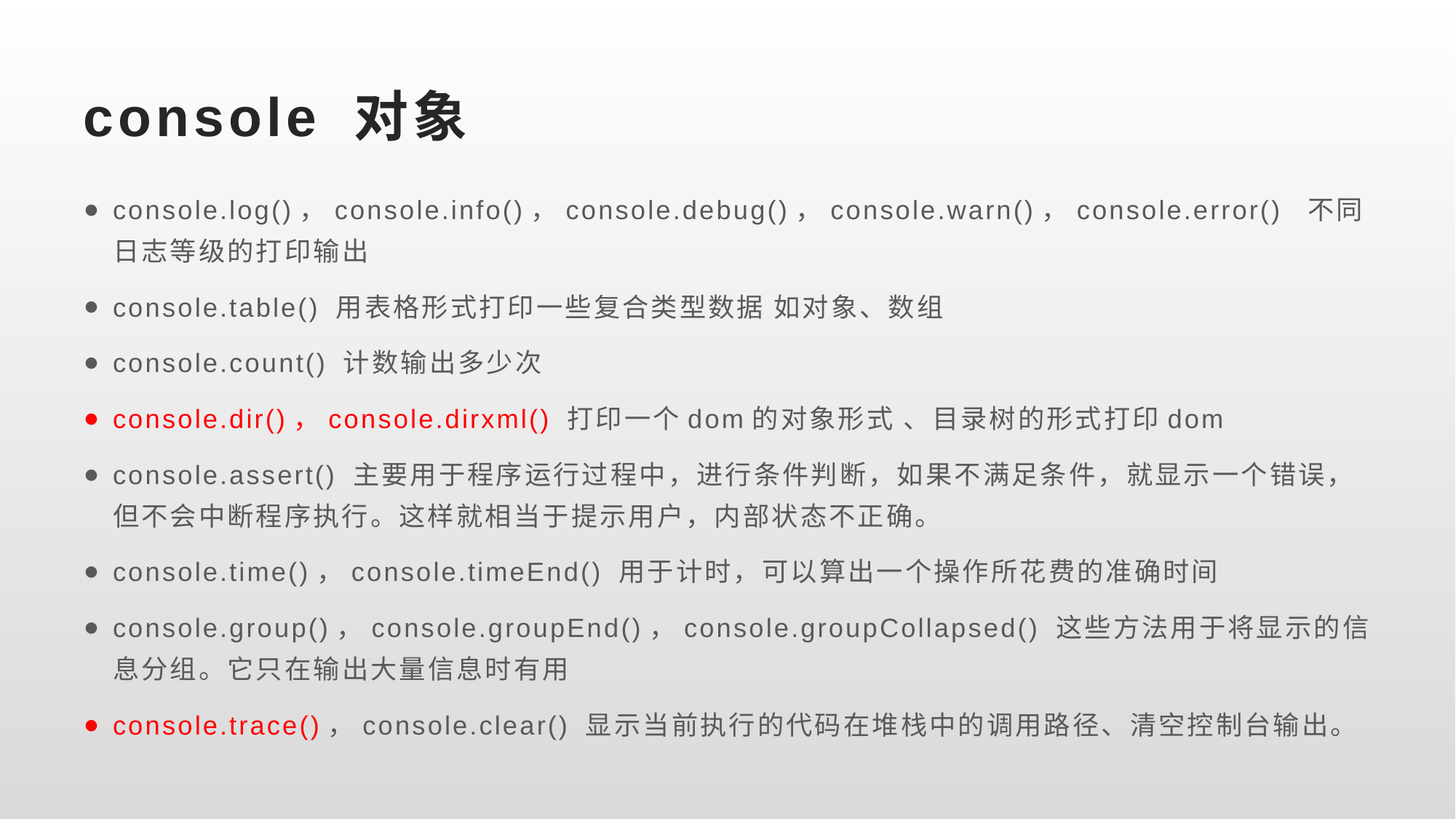

# console 对象
console.log()，console.info()，console.debug()，console.warn()，console.error()  不同日志等级的打印输出
console.table() 用表格形式打印一些复合类型数据 如对象、数组
console.count() 计数输出多少次
console.dir()，console.dirxml() 打印一个dom的对象形式 、目录树的形式打印dom
console.assert() 主要用于程序运行过程中，进行条件判断，如果不满足条件，就显示一个错误，但不会中断程序执行。这样就相当于提示用户，内部状态不正确。
console.time()，console.timeEnd() 用于计时，可以算出一个操作所花费的准确时间
console.group()，console.groupEnd()，console.groupCollapsed() 这些方法用于将显示的信息分组。它只在输出大量信息时有用
console.trace()，console.clear() 显示当前执行的代码在堆栈中的调用路径、清空控制台输出。